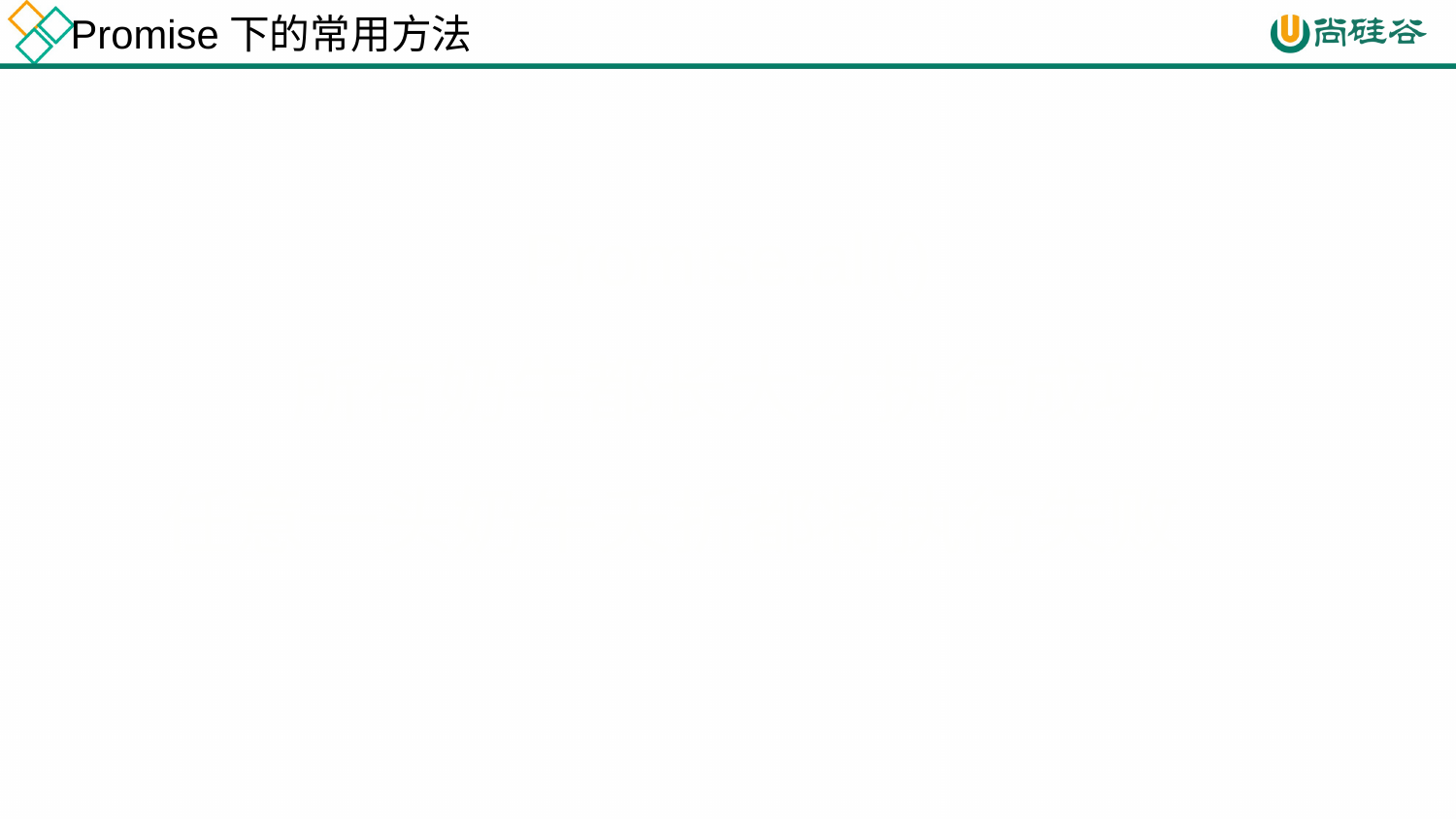

Promise下的常用方法
Promise.all()
所有奶牛都长大才执行成功
任意一头奶牛夭折都将执行失败